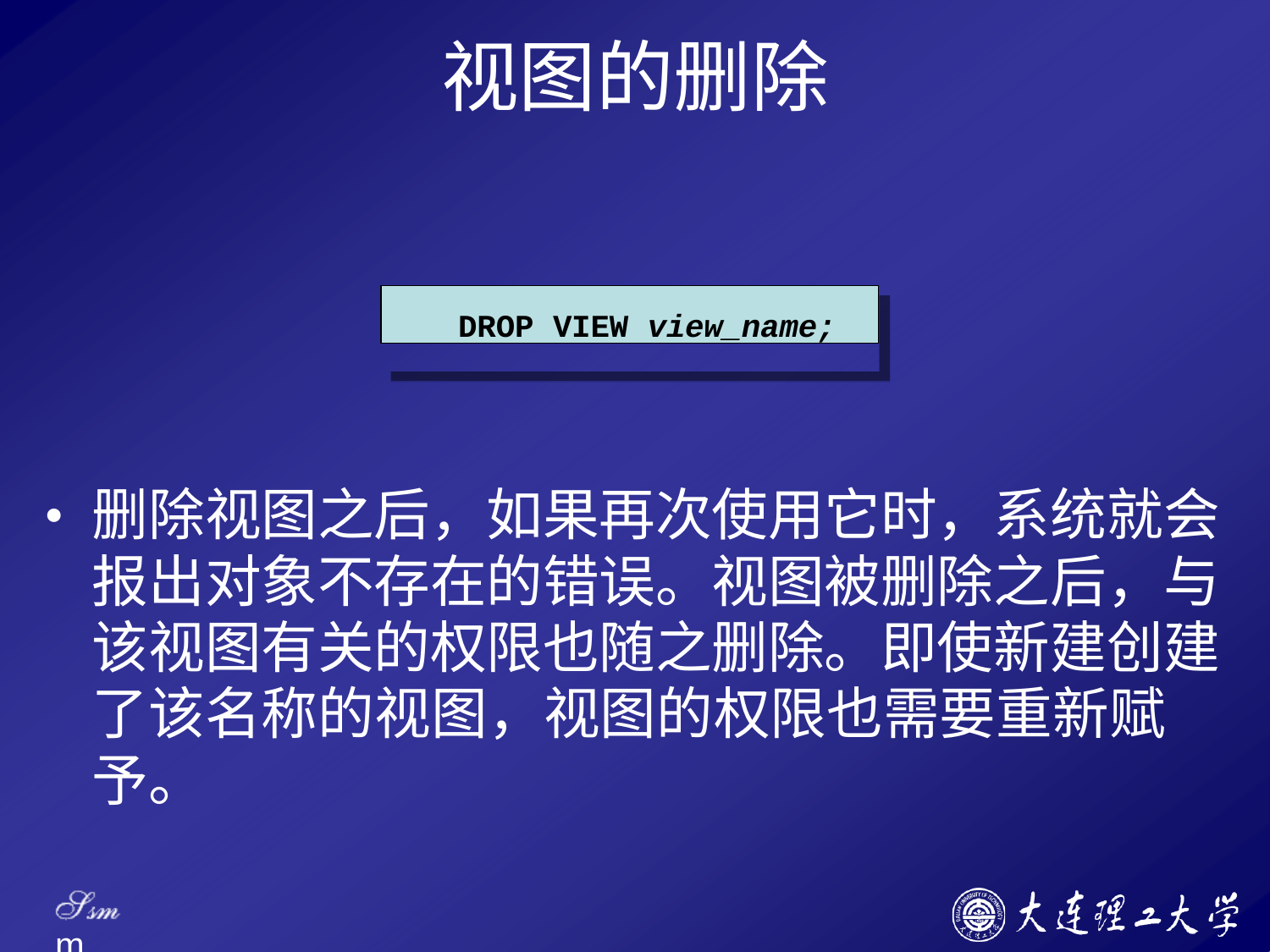

# 视图的删除
DROP VIEW view_name;

删除视图之后，如果再次使用它时，系统就会 报出对象不存在的错误。视图被删除之后，与 该视图有关的权限也随之删除。即使新建创建 了该名称的视图，视图的权限也需要重新赋予。

Ssm